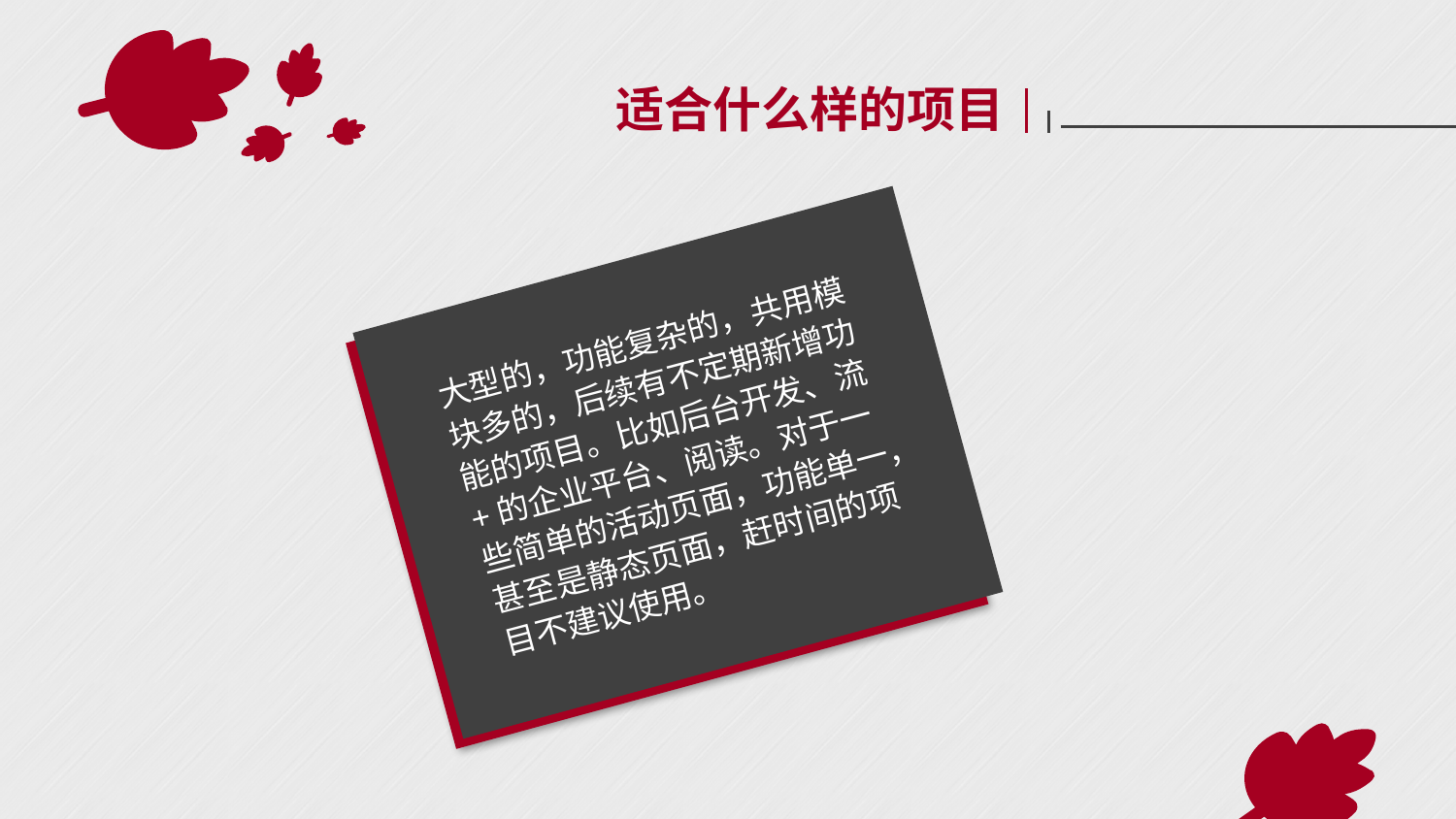

适合什么样的项目

大型的，功能复杂的，共用模块多的，后续有不定期新增功能的项目。比如后台开发、流+的企业平台、阅读。对于一些简单的活动页面，功能单一，甚至是静态页面，赶时间的项目不建议使用。